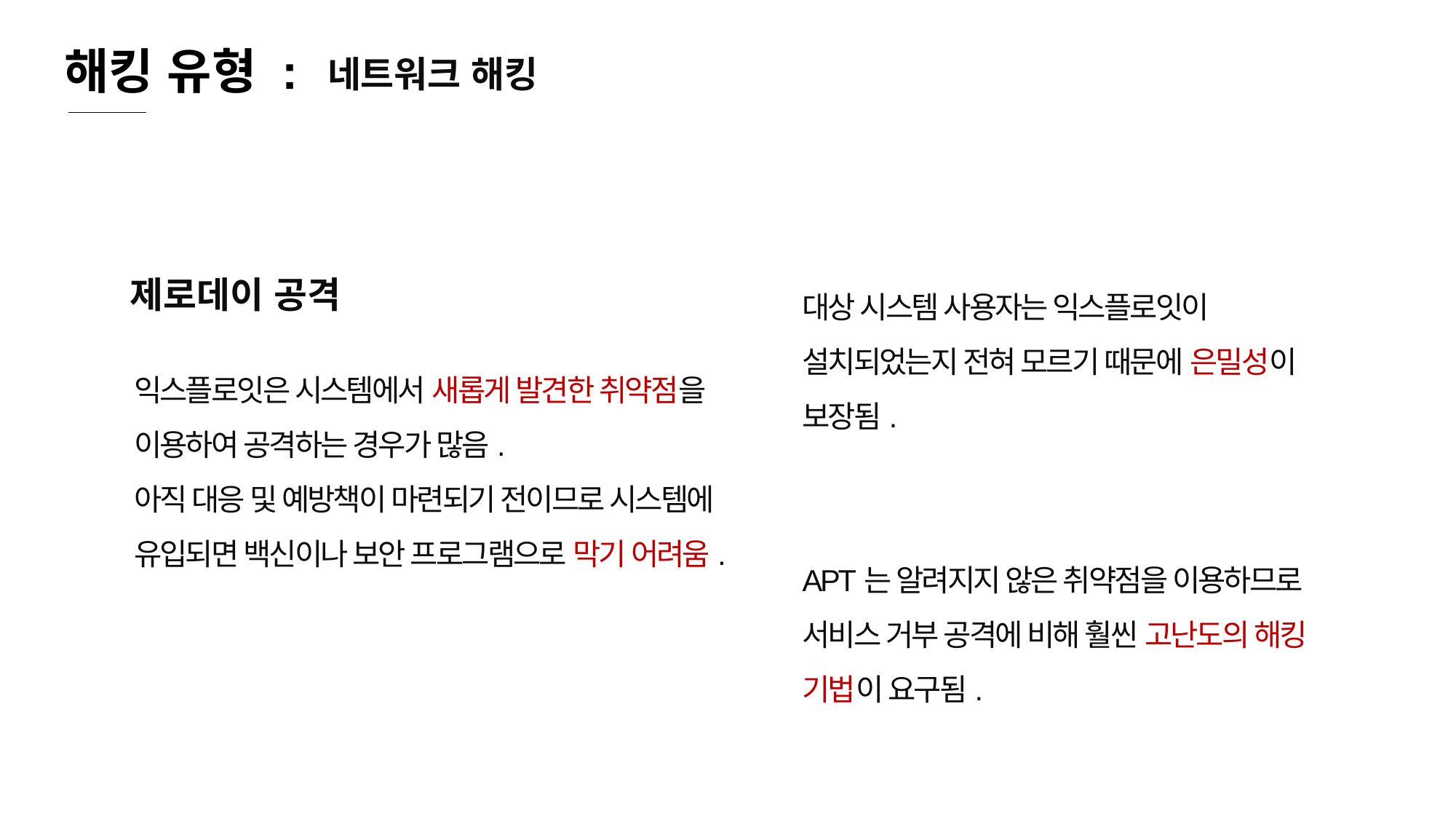

해킹 유형 :
네트워크 해킹
대상 시스템 사용자는 익스플로잇이 설치되었는지 전혀 모르기 때문에 은밀성이 보장됨.

APT는 알려지지 않은 취약점을 이용하므로 서비스 거부 공격에 비해 훨씬 고난도의 해킹 기법이 요구됨.
제로데이 공격
익스플로잇은 시스템에서 새롭게 발견한 취약점을 이용하여 공격하는 경우가 많음.
아직 대응 및 예방책이 마련되기 전이므로 시스템에 유입되면 백신이나 보안 프로그램으로 막기 어려움.